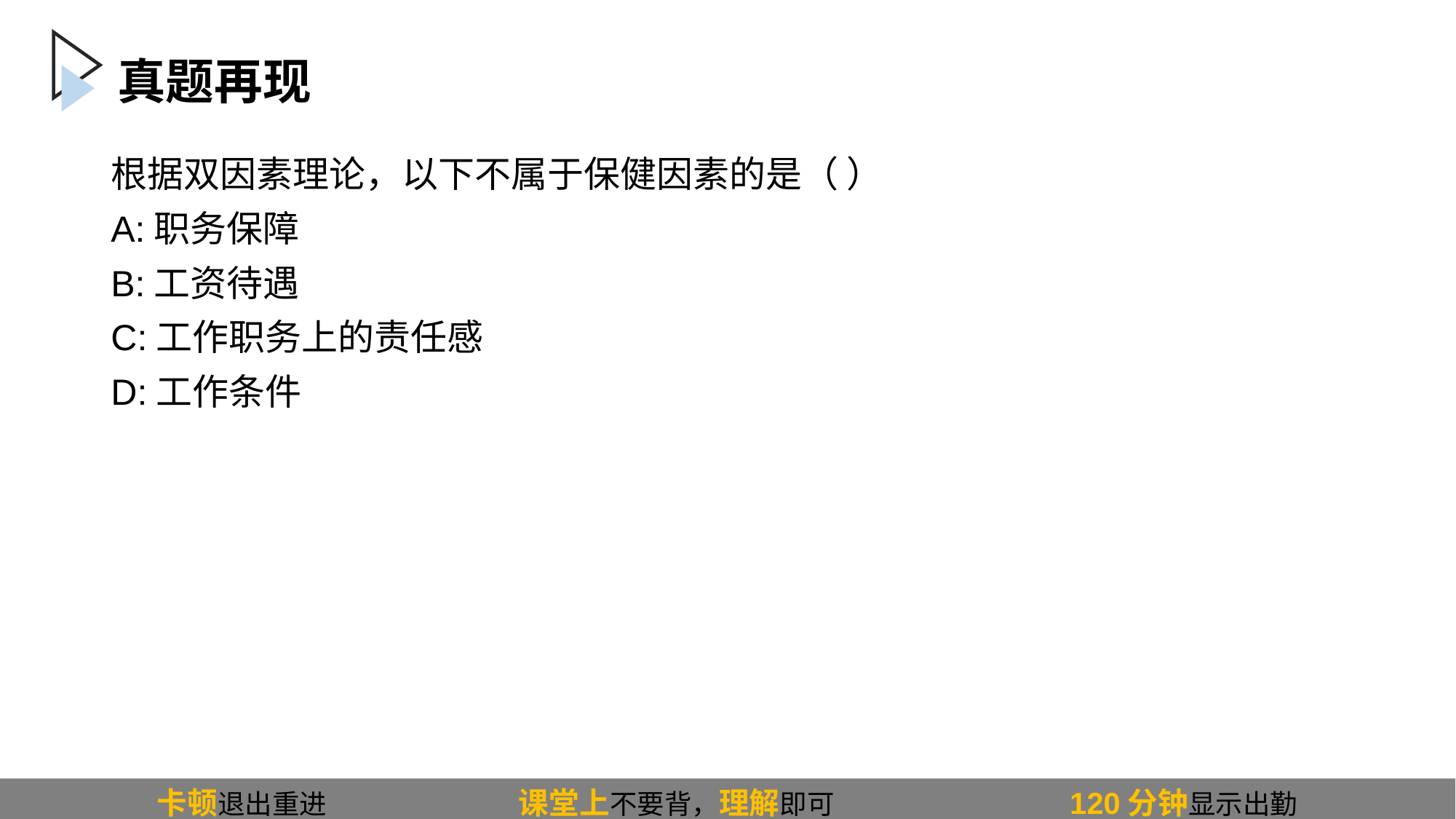

# 真题再现
根据双因素理论，以下不属于保健因素的是（ ）
A:职务保障
B:工资待遇
C:工作职务上的责任感
D:工作条件